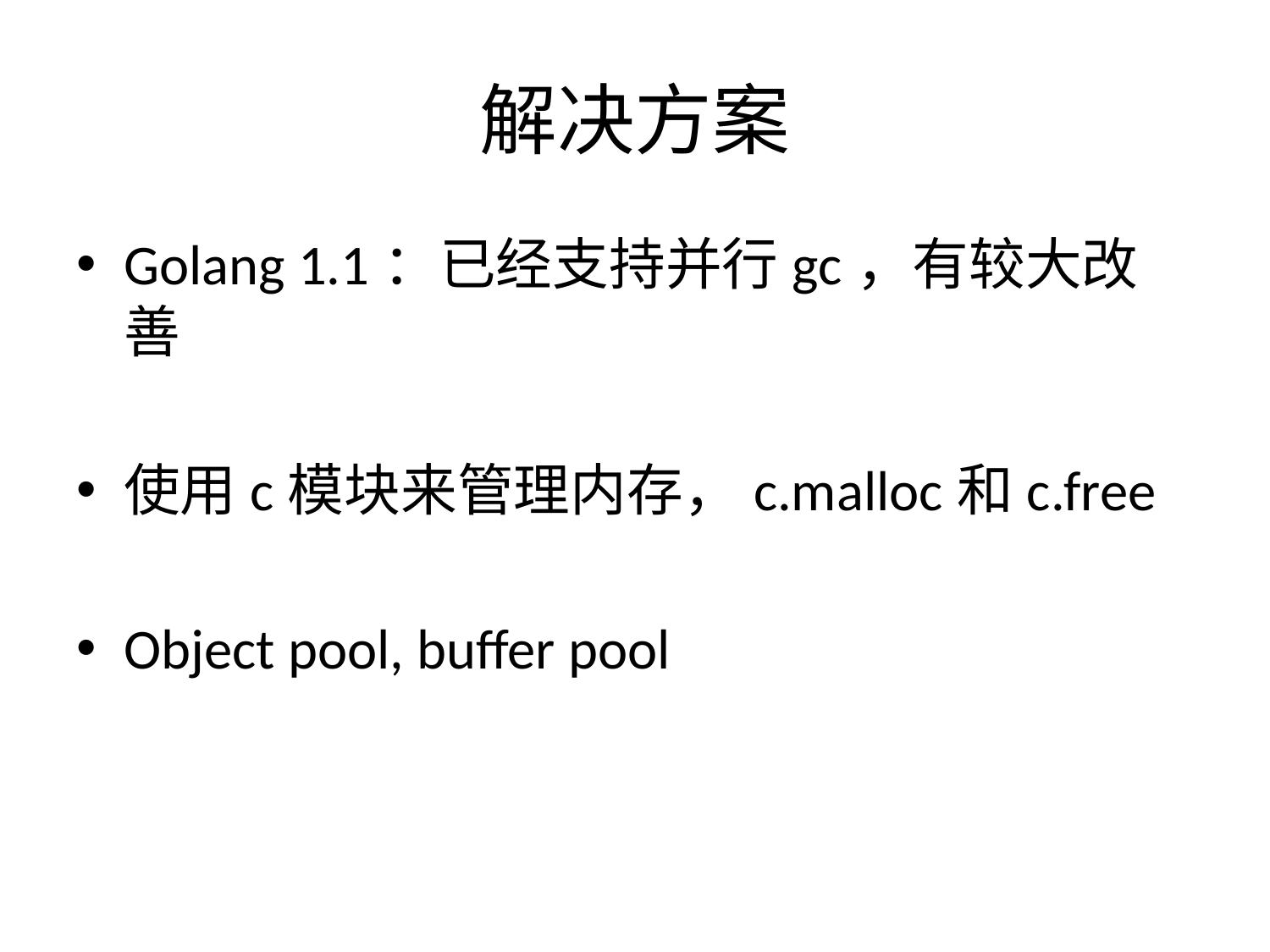

# 解决方案
Golang 1.1：已经支持并行gc，有较大改善

使用c模块来管理内存，c.malloc和c.free

Object pool, buffer pool